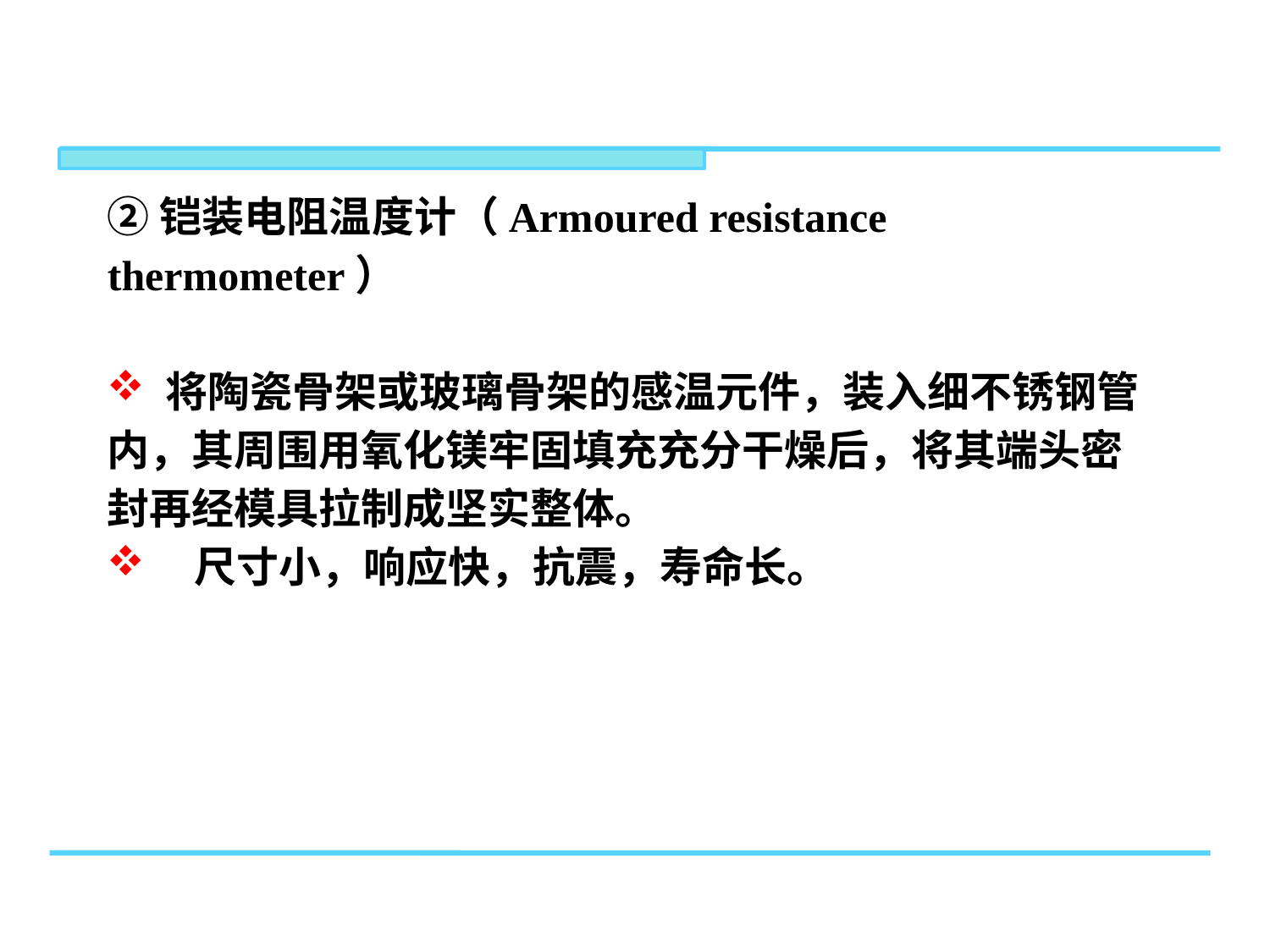

②铠装电阻温度计（Armoured resistance thermometer）

 将陶瓷骨架或玻璃骨架的感温元件，装入细不锈钢管内，其周围用氧化镁牢固填充充分干燥后，将其端头密封再经模具拉制成坚实整体。
    尺寸小，响应快，抗震，寿命长。